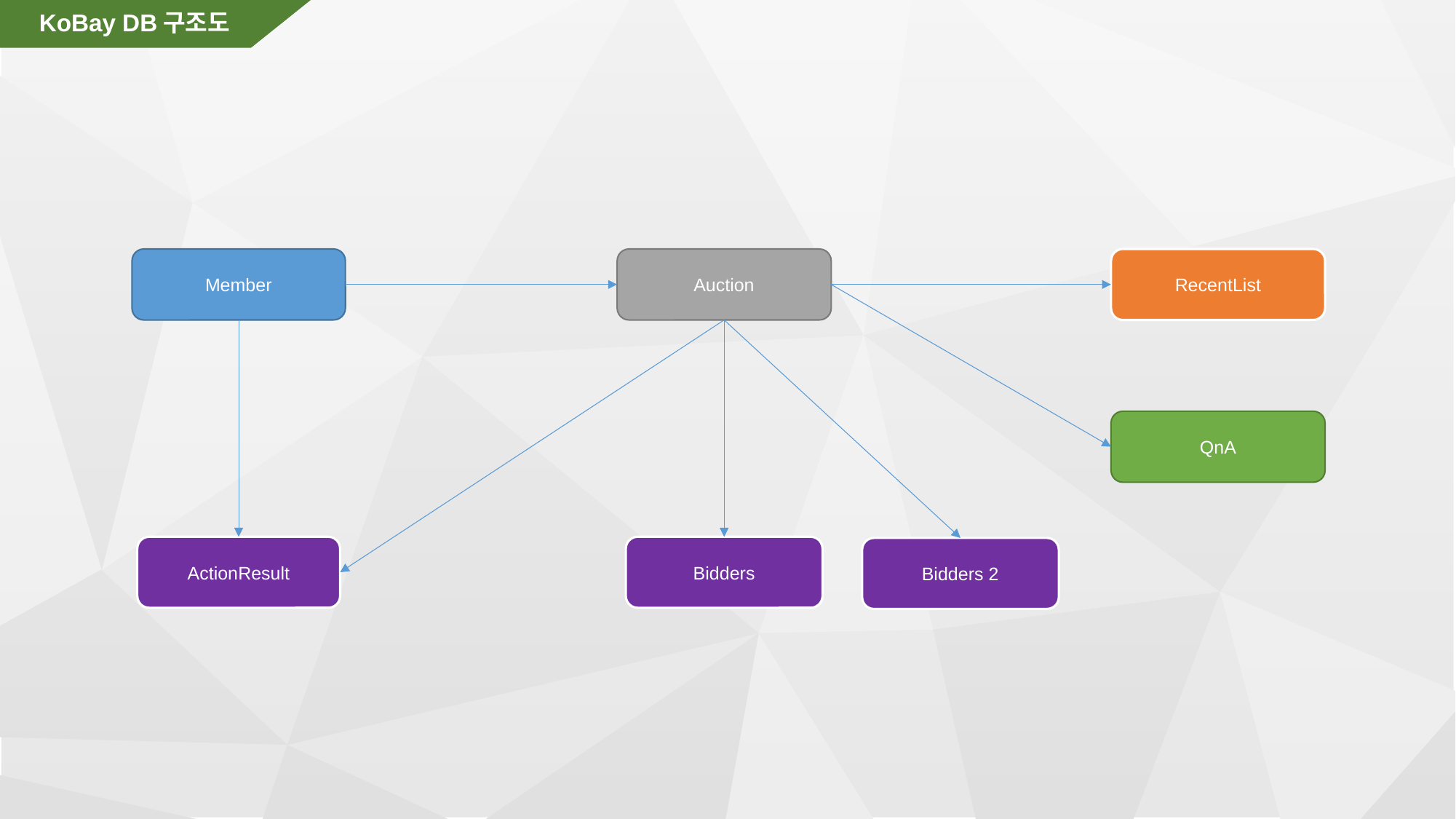

# KoBay DB구조도
Member
Auction
RecentList
QnA
ActionResult
Bidders
Bidders 2